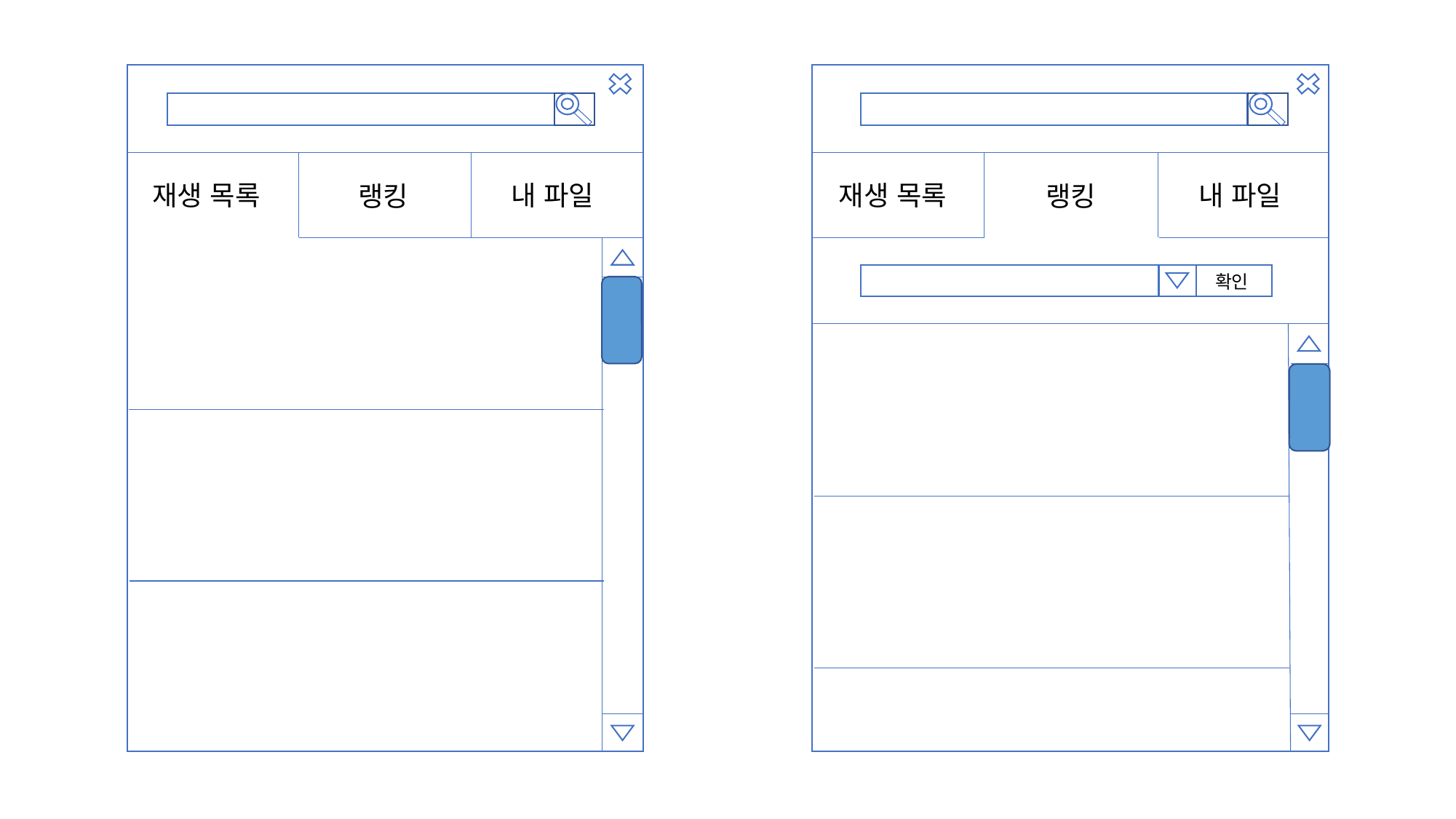

내 파일
재생 목록
내 파일
재생 목록
랭킹
랭킹

확인